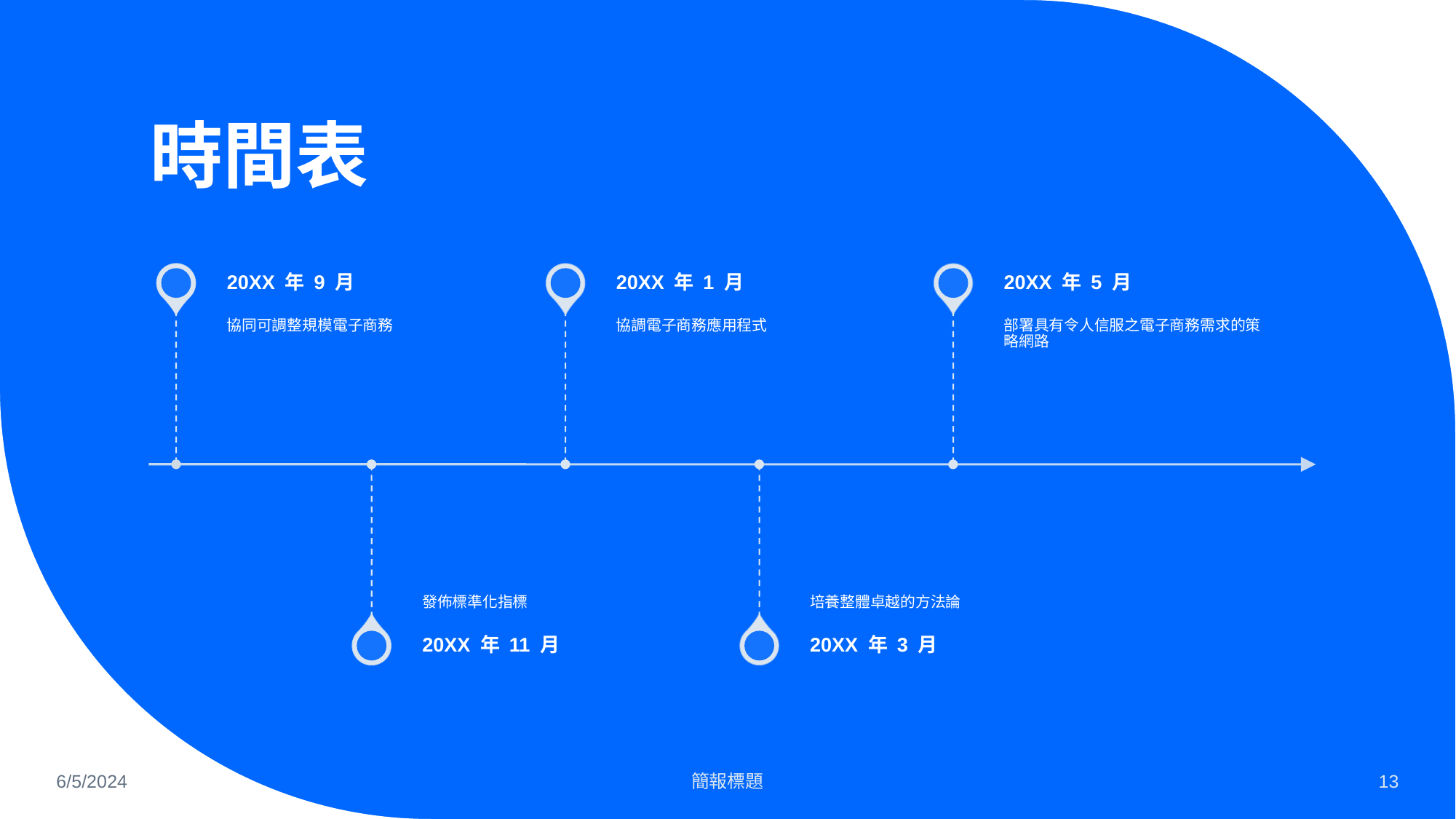

# 時間表
協同可調整規模電子商務
20XX 年 9 月
發佈標準化指標
20XX 年 11 月
協調電子商務應用程式
20XX 年 1 月
培養整體卓越的方法論
20XX 年 3 月
部署具有令人信服之電子商務需求的策略網路
20XX 年 5 月
6/5/2024
簡報標題
13